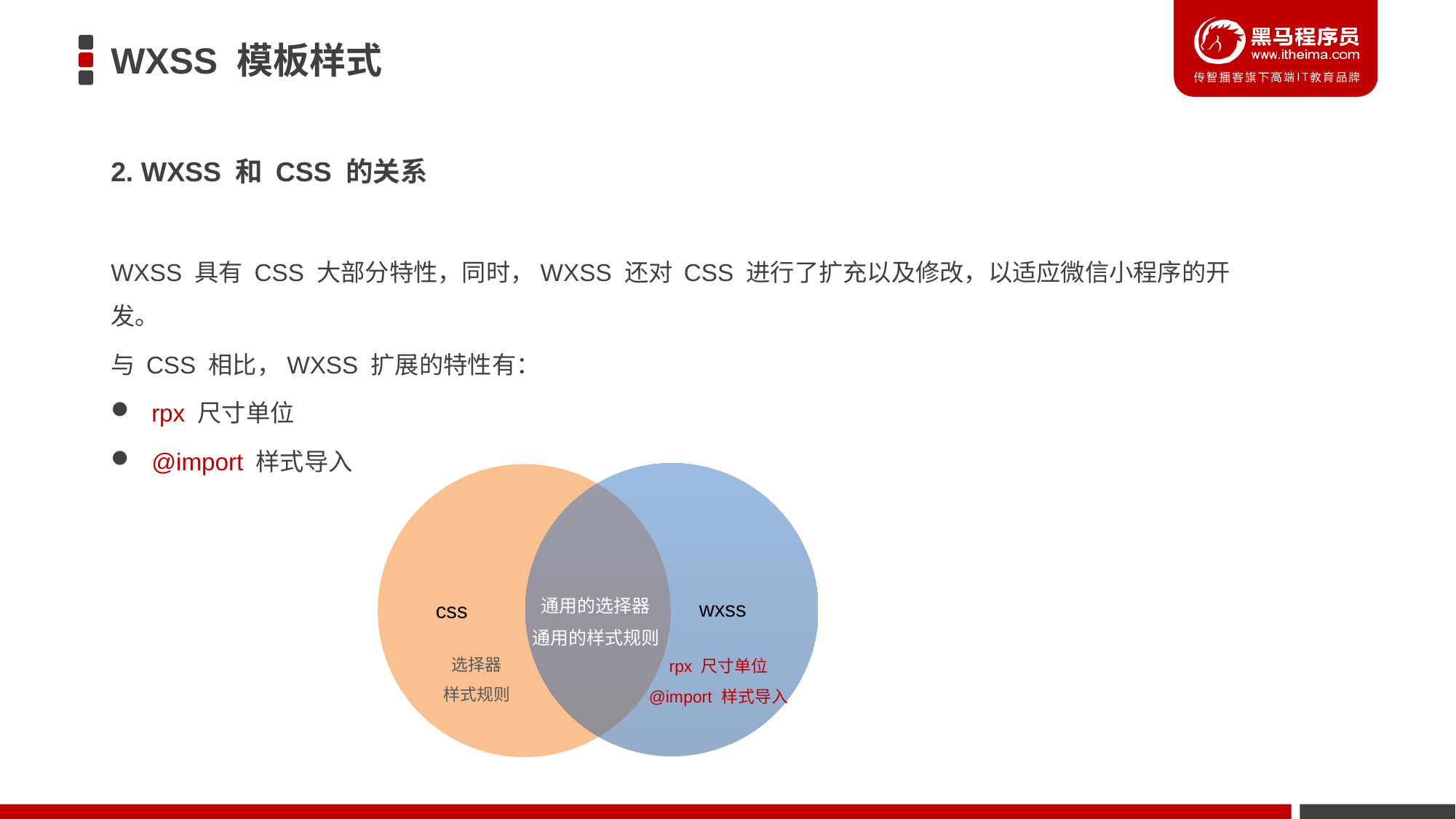

# WXSS 模板样式
2. WXSS 和 CSS 的关系
WXSS 具有 CSS 大部分特性，同时，WXSS 还对 CSS 进行了扩充以及修改，以适应微信小程序的开发。
与 CSS 相比，WXSS 扩展的特性有：
 rpx 尺寸单位
 @import 样式导入

                 wxss
通用的选择器
通用的样式规则
css
选择器
样式规则
rpx 尺寸单位
@import 样式导入